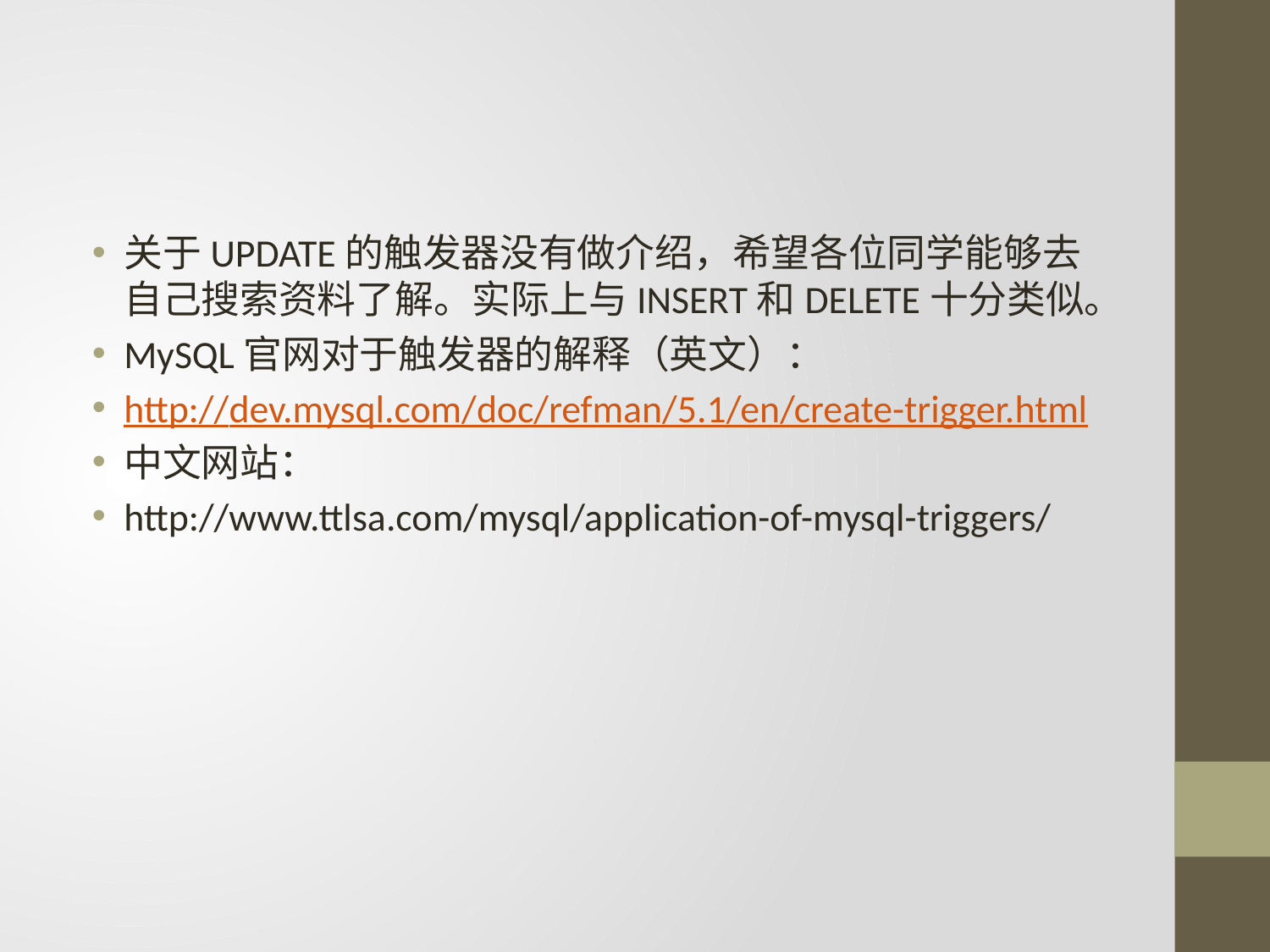

#
关于UPDATE的触发器没有做介绍，希望各位同学能够去自己搜索资料了解。实际上与INSERT和DELETE十分类似。
MySQL官网对于触发器的解释（英文）：
http://dev.mysql.com/doc/refman/5.1/en/create-trigger.html
中文网站：
http://www.ttlsa.com/mysql/application-of-mysql-triggers/